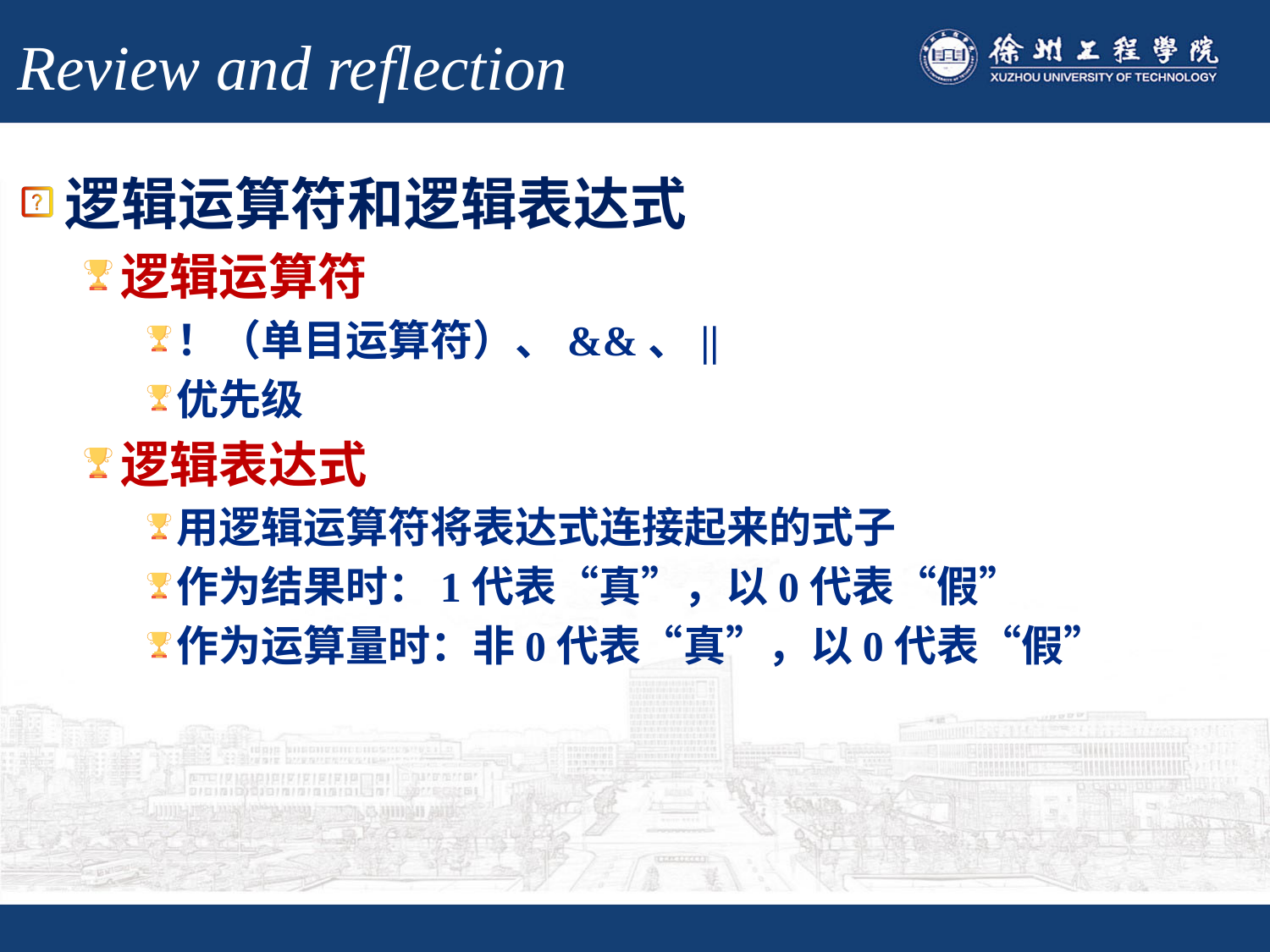

# Review and reflection
逻辑运算符和逻辑表达式
逻辑运算符
！（单目运算符）、&&、||
优先级
逻辑表达式
用逻辑运算符将表达式连接起来的式子
作为结果时：1代表“真”，以0代表“假”
作为运算量时：非0代表“真”，以0代表“假”